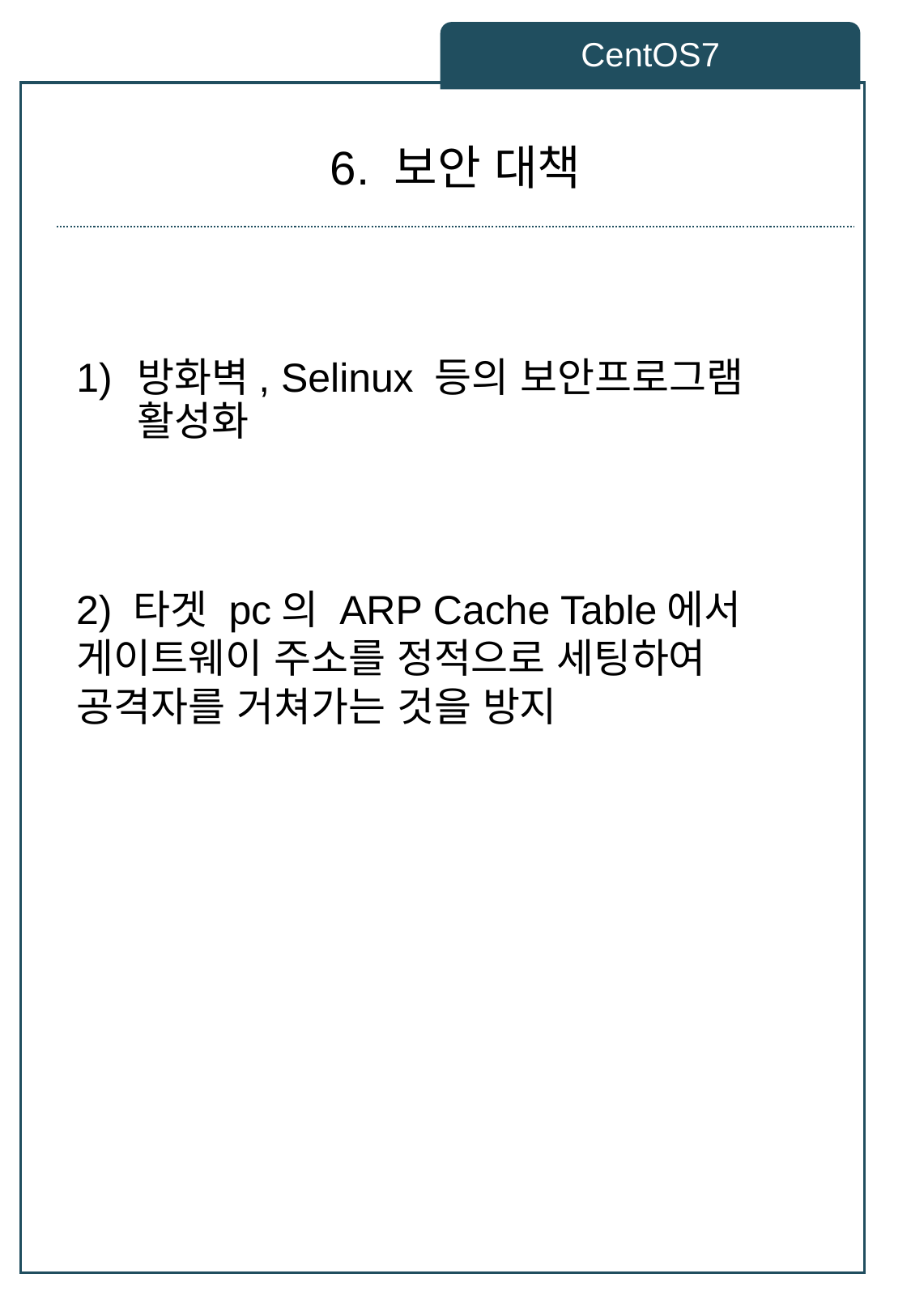

CentOS7

# 6. 보안 대책

방화벽, Selinux 등의 보안프로그램 활성화
2) 타겟 pc의 ARP Cache Table에서 게이트웨이 주소를 정적으로 세팅하여 공격자를 거쳐가는 것을 방지